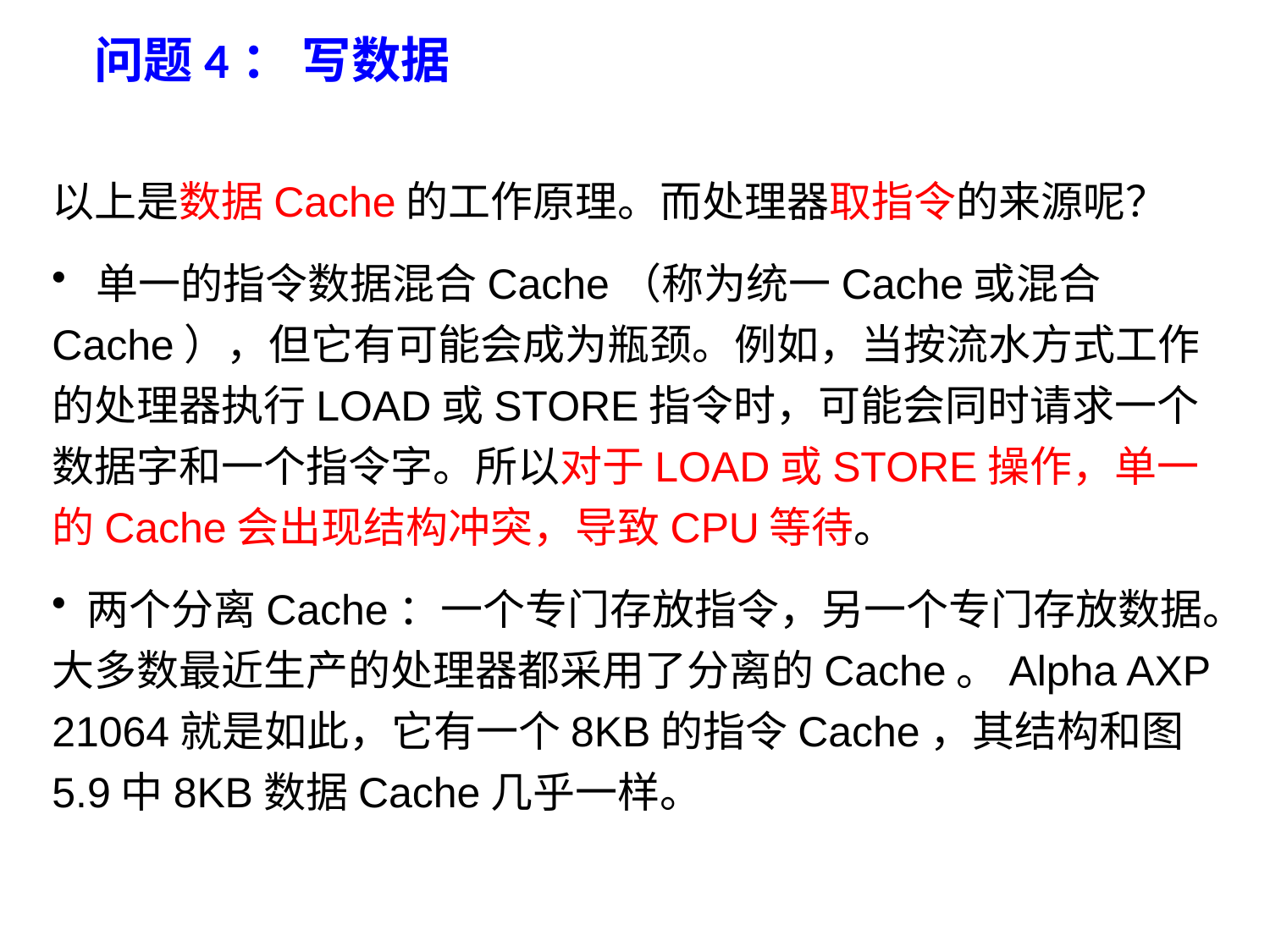

问题4： 写数据
以上是数据Cache的工作原理。而处理器取指令的来源呢？
  单一的指令数据混合Cache（称为统一Cache或混合Cache），但它有可能会成为瓶颈。例如，当按流水方式工作的处理器执行LOAD或STORE指令时，可能会同时请求一个数据字和一个指令字。所以对于LOAD或STORE操作，单一的Cache会出现结构冲突，导致CPU等待。
 两个分离Cache：一个专门存放指令，另一个专门存放数据。大多数最近生产的处理器都采用了分离的Cache。Alpha AXP 21064就是如此，它有一个8KB的指令Cache，其结构和图5.9中8KB数据Cache几乎一样。
46